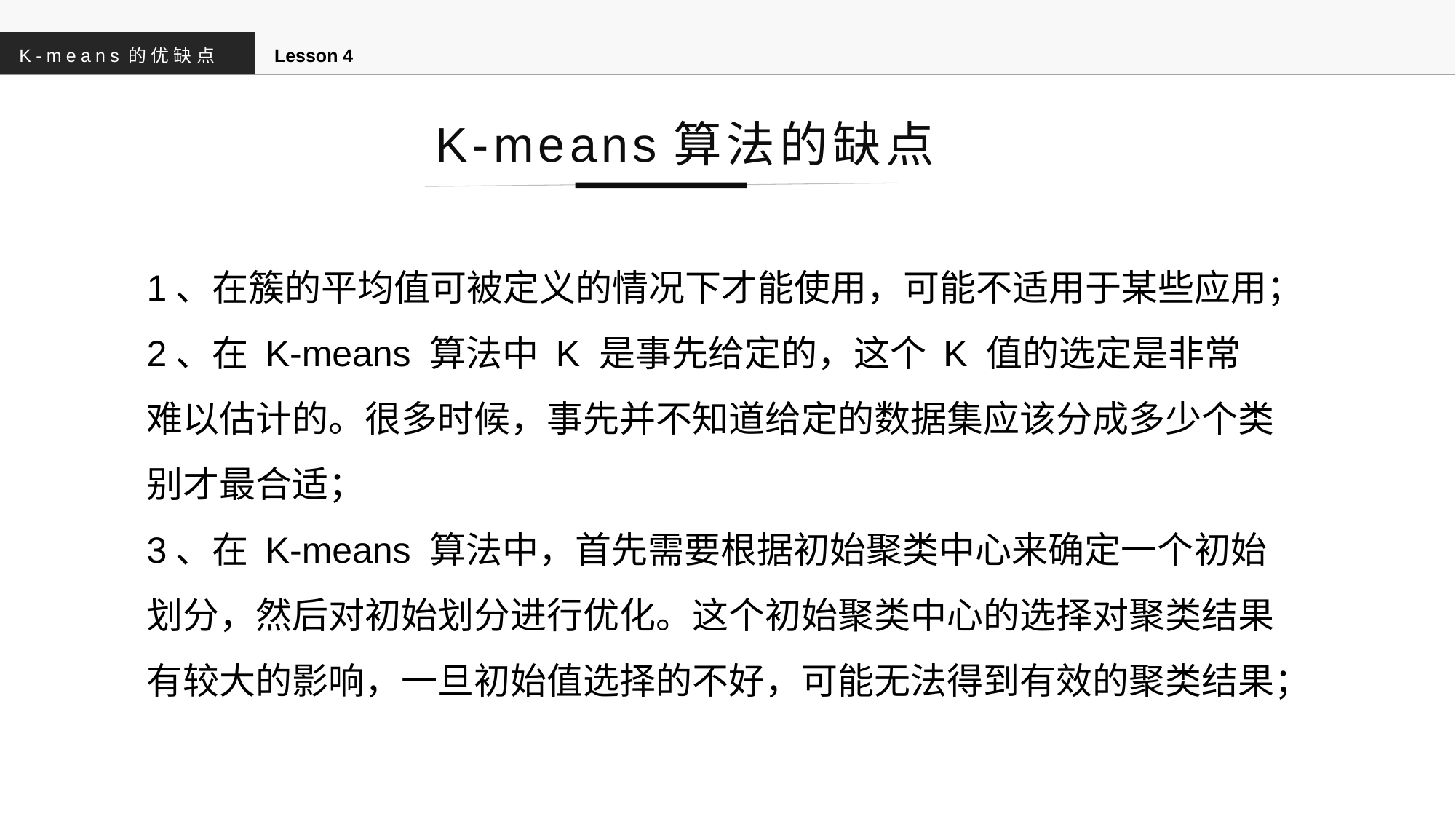

K-means的优缺点
Lesson 4
K-means算法的缺点

1、在簇的平均值可被定义的情况下才能使用，可能不适用于某些应用；
2、在 K-means 算法中 K 是事先给定的，这个 K 值的选定是非常难以估计的。很多时候，事先并不知道给定的数据集应该分成多少个类别才最合适；
3、在 K-means 算法中，首先需要根据初始聚类中心来确定一个初始划分，然后对初始划分进行优化。这个初始聚类中心的选择对聚类结果有较大的影响，一旦初始值选择的不好，可能无法得到有效的聚类结果；